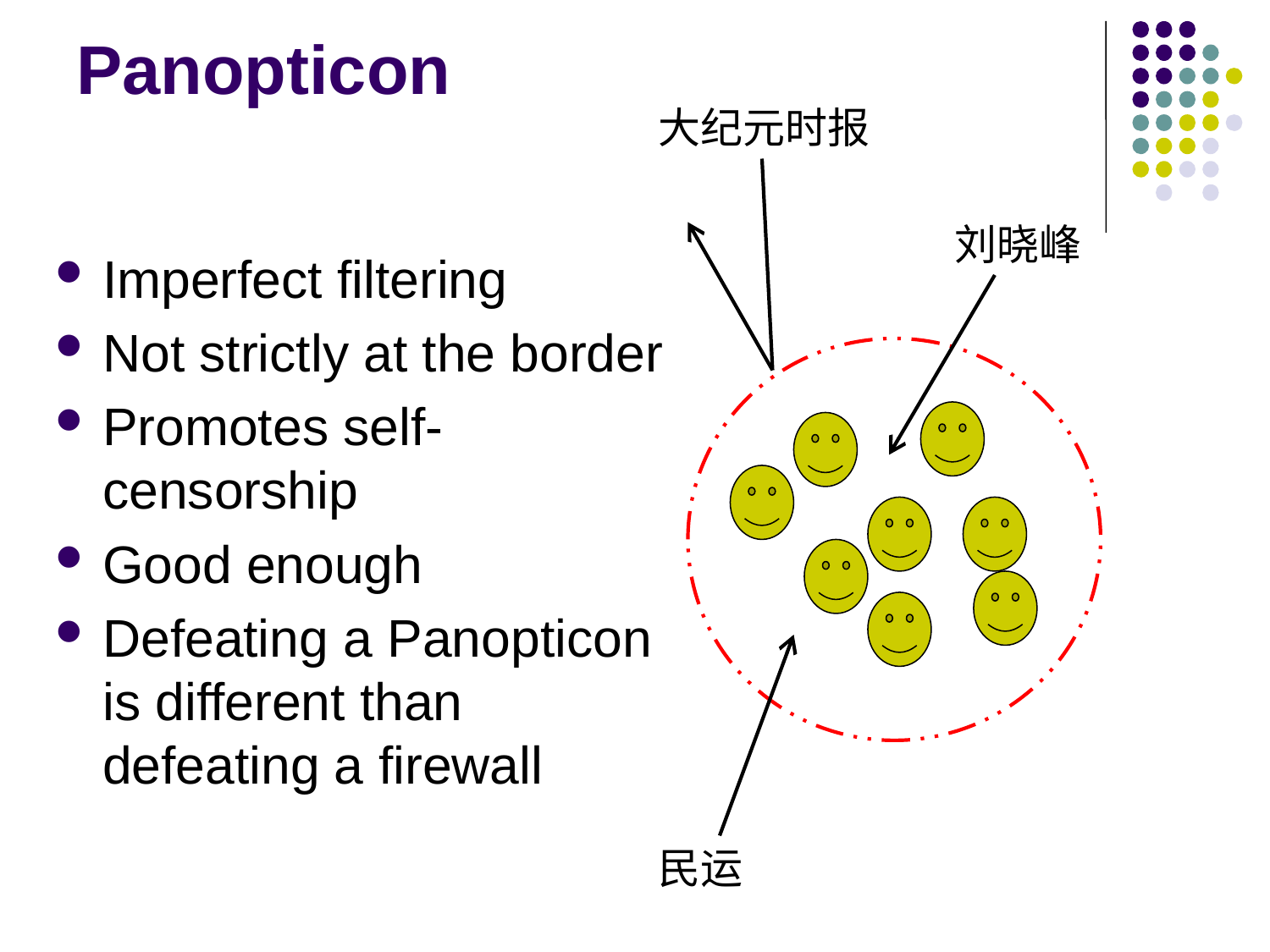

# Panopticon
大纪元时报

刘晓峰

Imperfect filtering
Not strictly at the border
Promotes self-censorship
Good enough
Defeating a Panopticon is different than defeating a firewall

民运